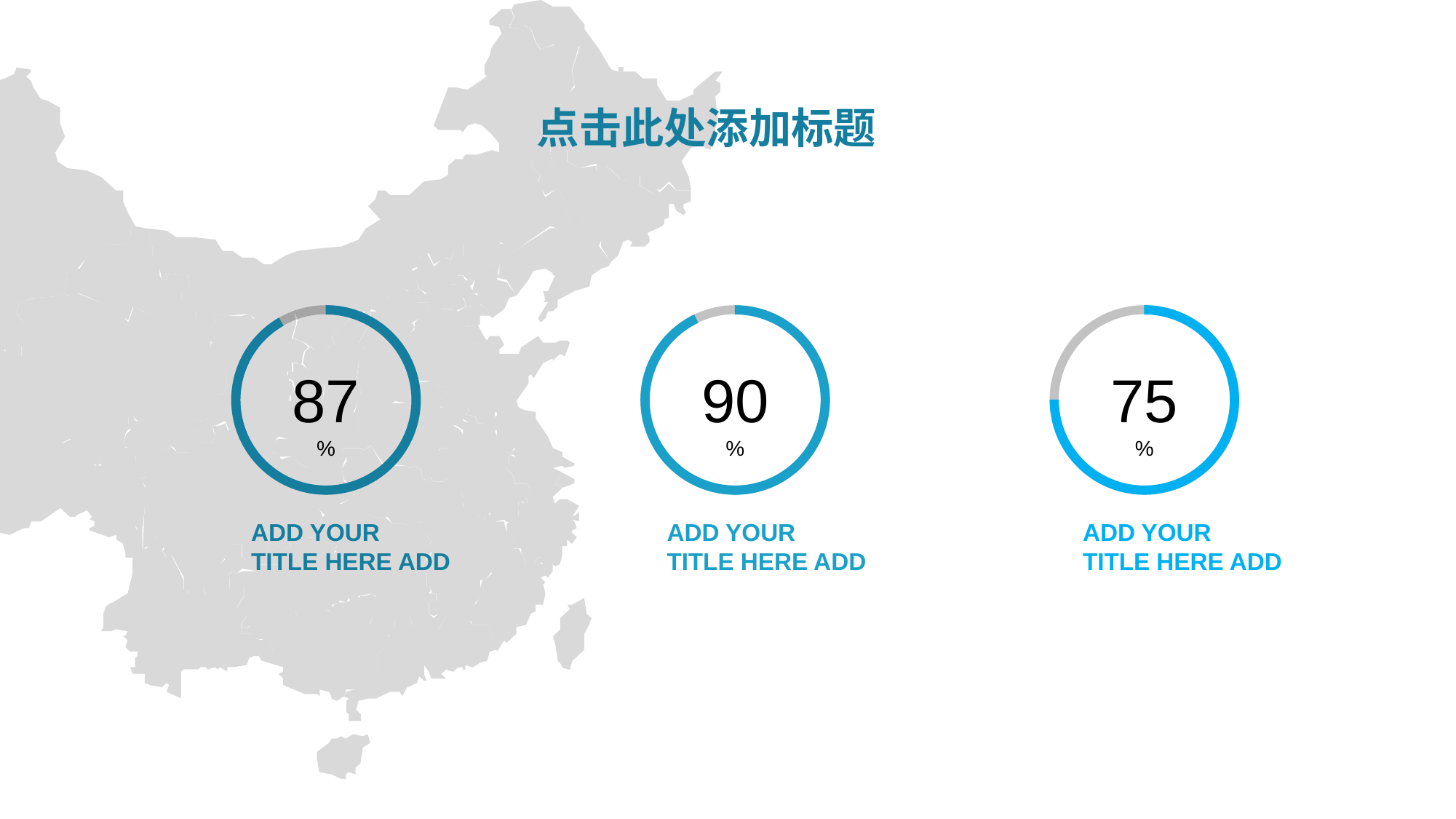

点击此处添加标题

87%
90%
75%
ADD YOUR
TITLE HERE ADD
ADD YOUR
TITLE HERE ADD
ADD YOUR
TITLE HERE ADD